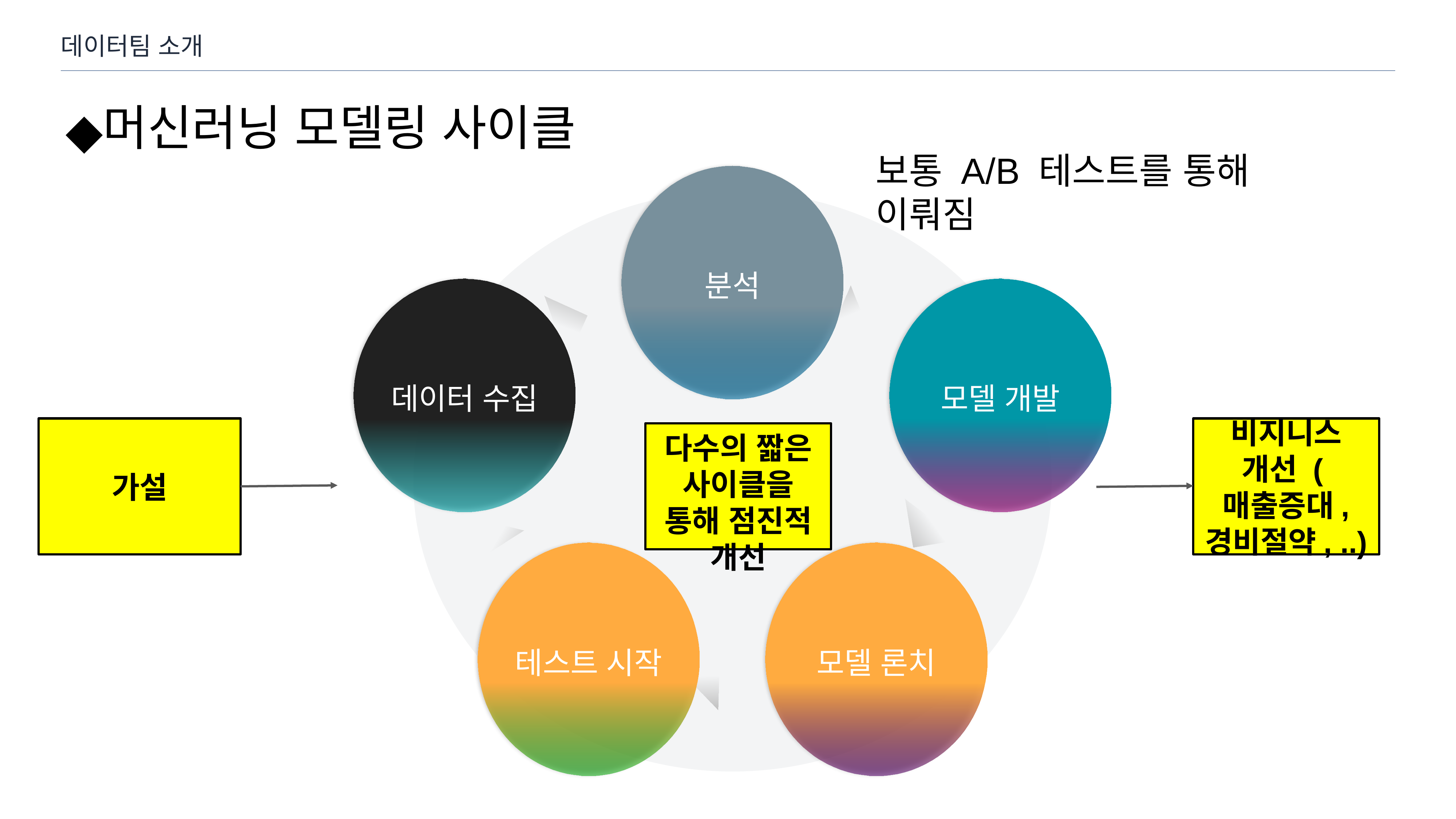

데이터팀 소개
머신러닝 모델링 사이클
보통 A/B 테스트를 통해 이뤄짐
분석

데이터 수집
모델 개발

가설
비지니스 개선 (매출증대, 경비절약, ..)
다수의 짧은 사이클을 통해 점진적 개선

테스트 시작
모델 론치